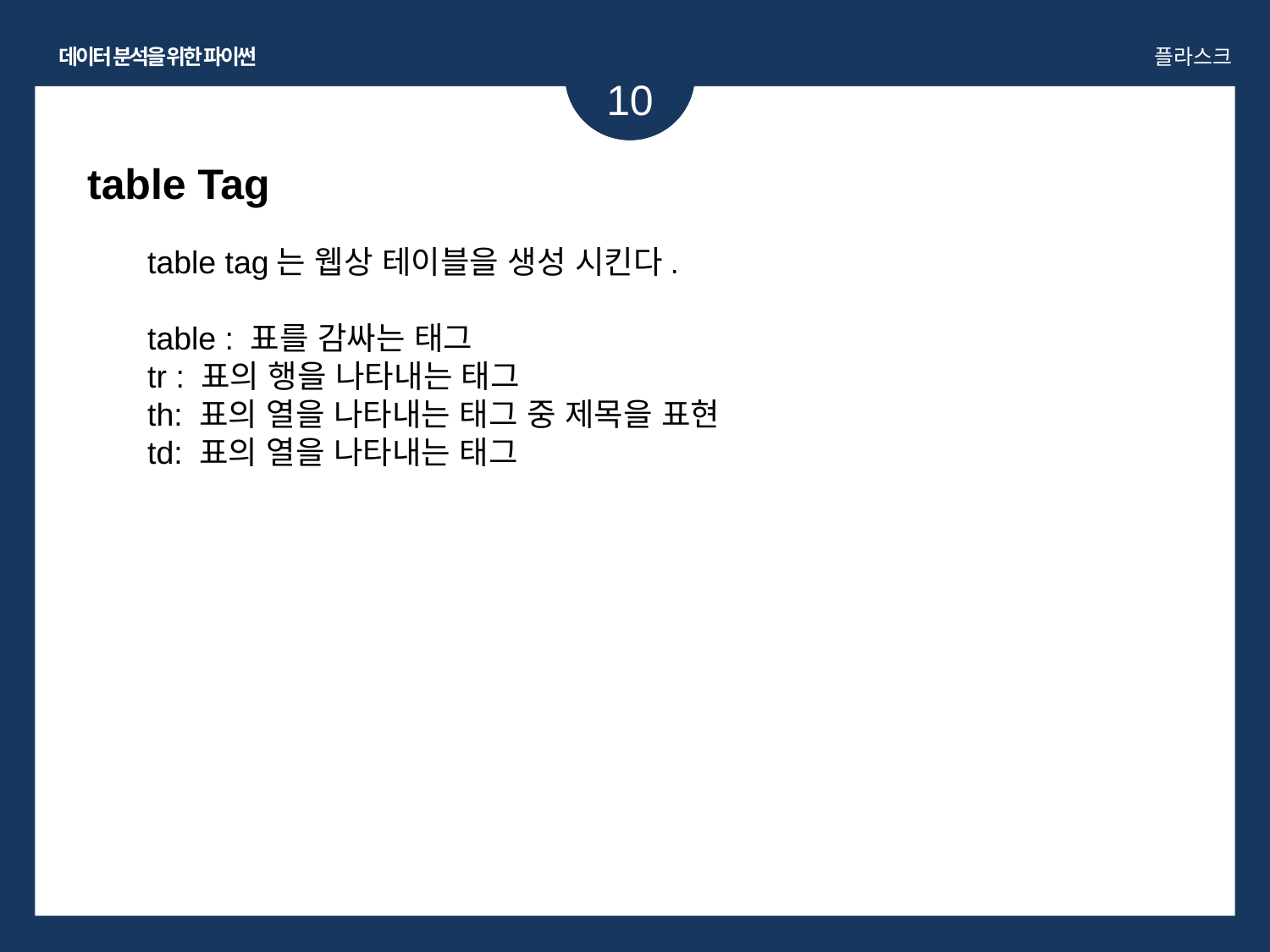

데이터 분석을 위한 파이썬
플라스크
10
table Tag
table tag는 웹상 테이블을 생성 시킨다.

table : 표를 감싸는 태그
tr : 표의 행을 나타내는 태그
th: 표의 열을 나타내는 태그 중 제목을 표현
td: 표의 열을 나타내는 태그